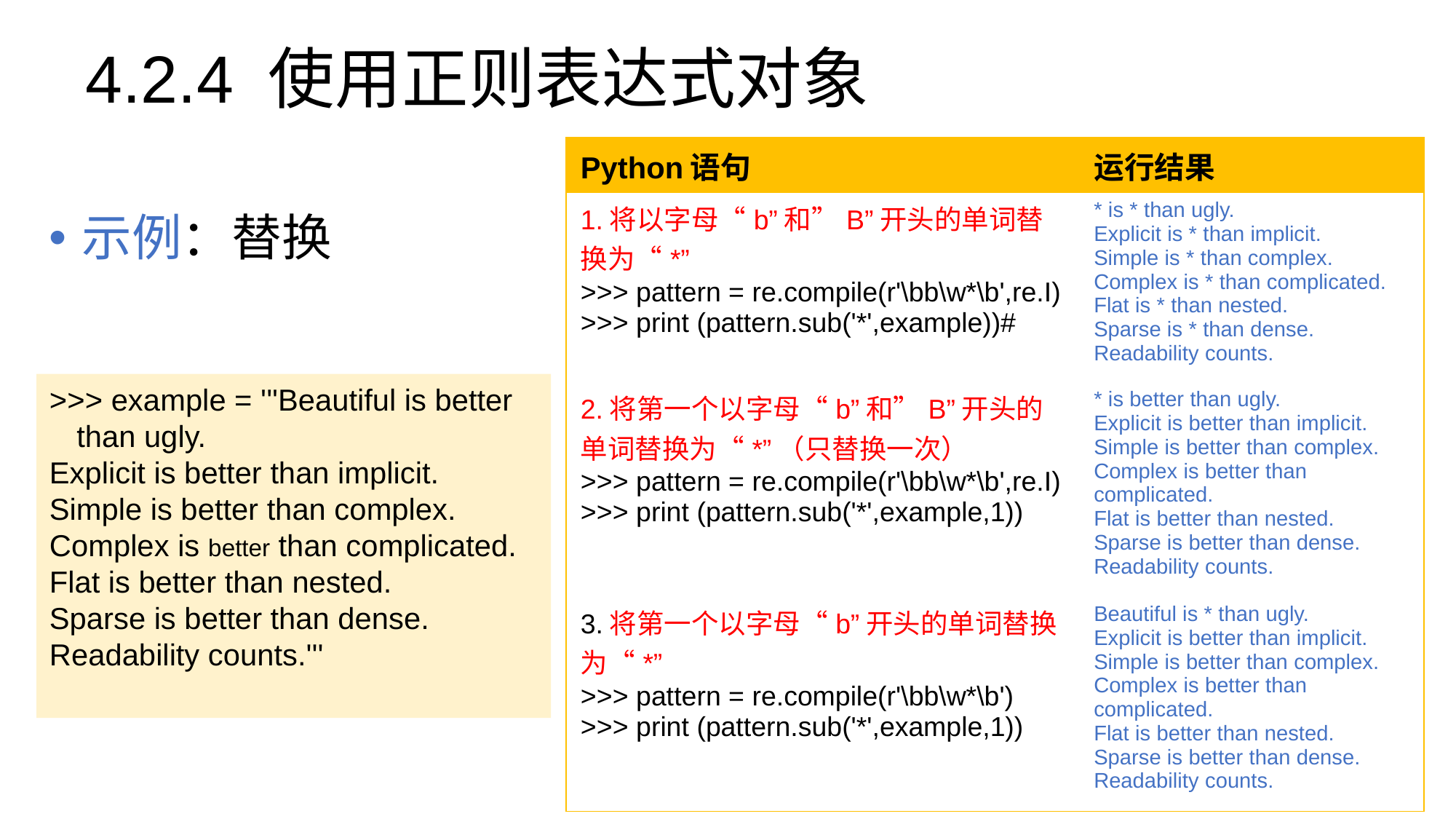

# 4.2.4 使用正则表达式对象
| Python语句 | 运行结果 |
| --- | --- |
| 1.将以字母“b”和”B”开头的单词替换为“\*” >>> pattern = re.compile(r'\bb\w\*\b',re.I) >>> print (pattern.sub('\*',example))# | \* is \* than ugly. Explicit is \* than implicit. Simple is \* than complex. Complex is \* than complicated. Flat is \* than nested. Sparse is \* than dense. Readability counts. |
| 2.将第一个以字母“b”和”B”开头的单词替换为“\*”（只替换一次） >>> pattern = re.compile(r'\bb\w\*\b',re.I) >>> print (pattern.sub('\*',example,1)) | \* is better than ugly. Explicit is better than implicit. Simple is better than complex. Complex is better than complicated. Flat is better than nested. Sparse is better than dense. Readability counts. |
| 3.将第一个以字母“b”开头的单词替换为“\*” >>> pattern = re.compile(r'\bb\w\*\b') >>> print (pattern.sub('\*',example,1)) | Beautiful is \* than ugly. Explicit is better than implicit. Simple is better than complex. Complex is better than complicated. Flat is better than nested. Sparse is better than dense. Readability counts. |
示例：替换

>>> example = '''Beautiful is better than ugly.
Explicit is better than implicit.
Simple is better than complex.
Complex is better than complicated.
Flat is better than nested.
Sparse is better than dense.
Readability counts.'''